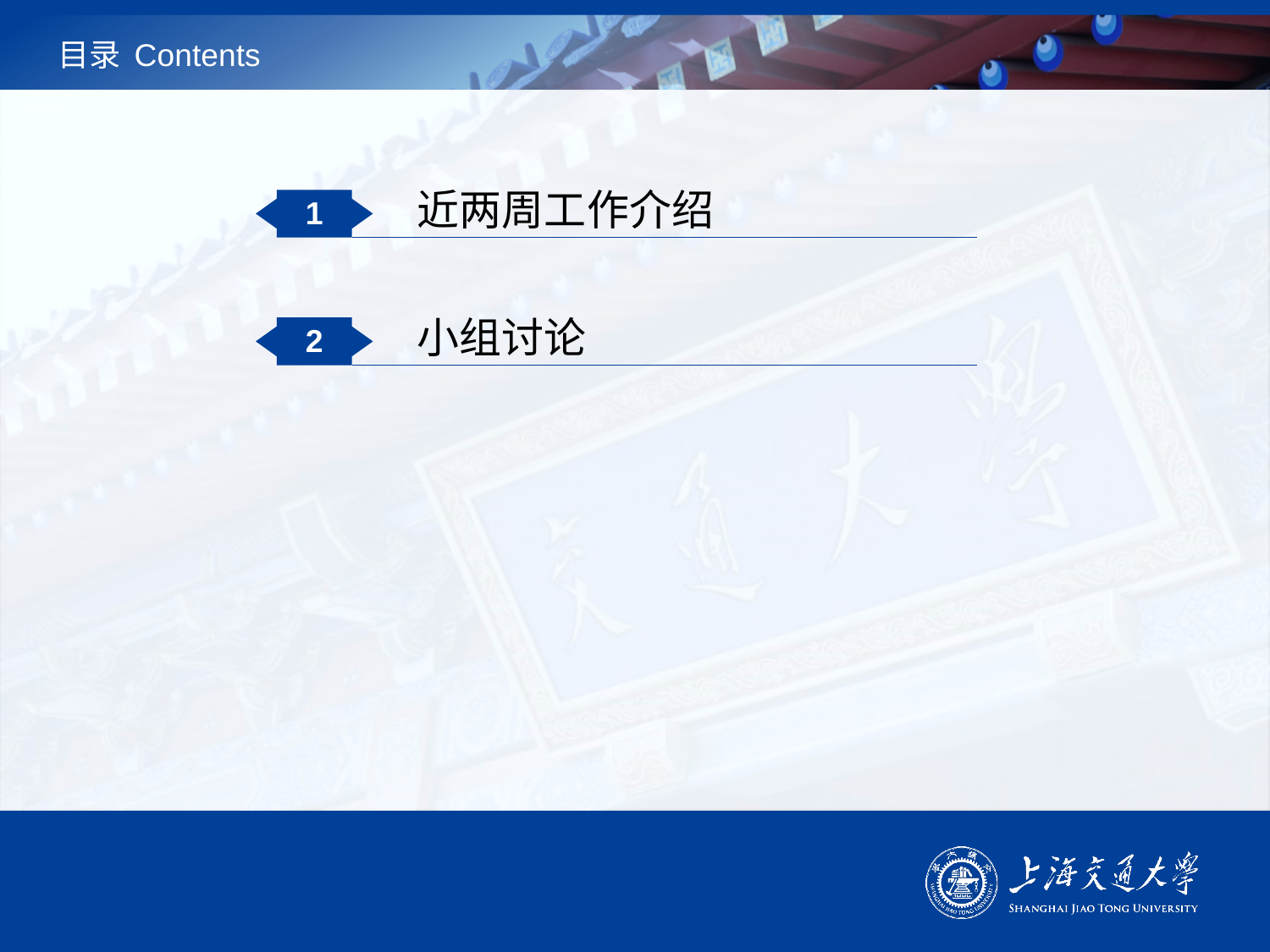

# 目录 Contents
近两周工作介绍
1

小组讨论
2